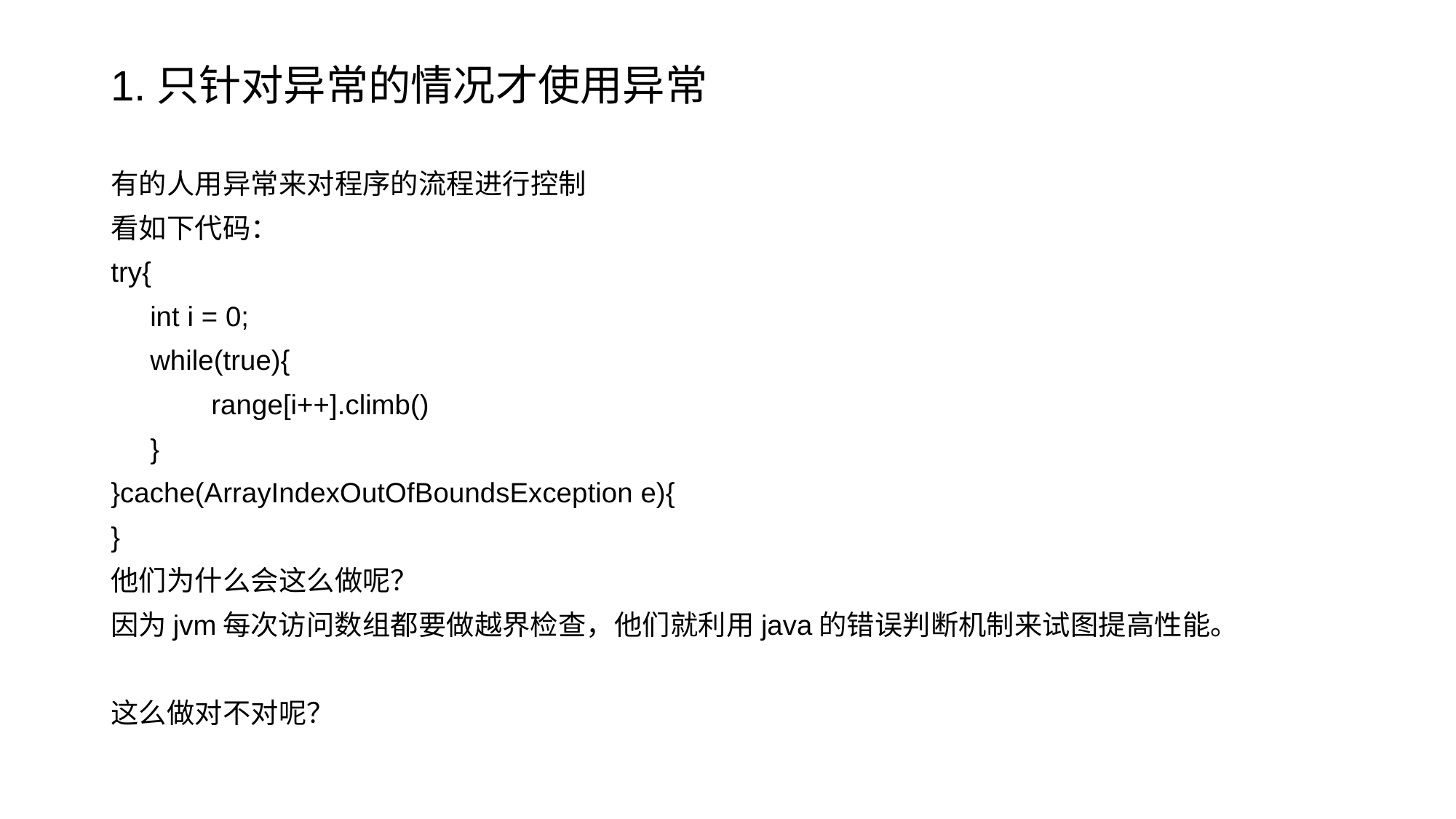

# 1.只针对异常的情况才使用异常
有的人用异常来对程序的流程进行控制
看如下代码：
try{
     int i = 0;
     while(true){
	range[i++].climb()
     }
}cache(ArrayIndexOutOfBoundsException e){
}
他们为什么会这么做呢？
因为jvm每次访问数组都要做越界检查，他们就利用java的错误判断机制来试图提高性能。

这么做对不对呢？